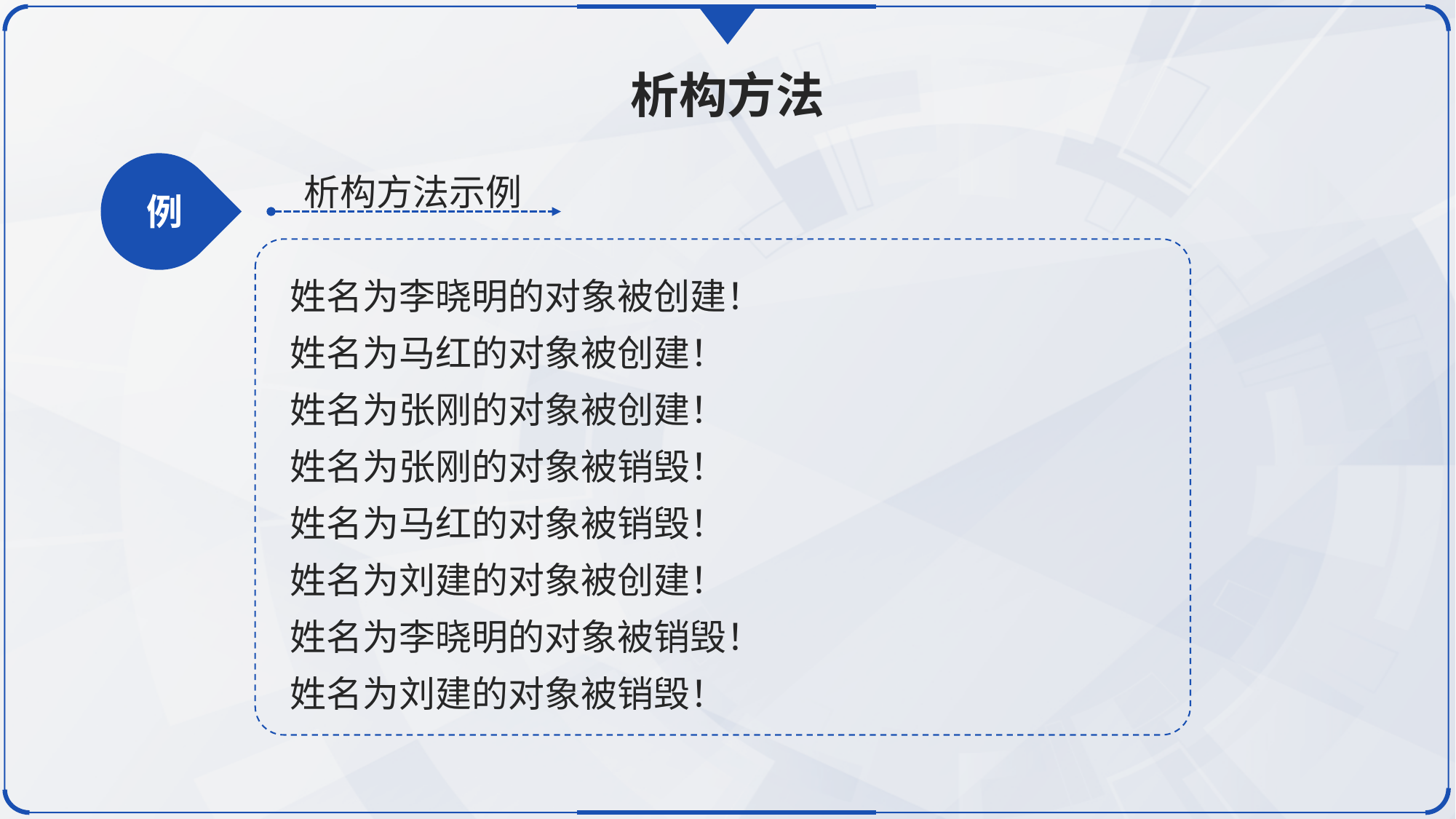

析构方法
析构方法示例

例

姓名为李晓明的对象被创建！
姓名为马红的对象被创建！
姓名为张刚的对象被创建！
姓名为张刚的对象被销毁！
姓名为马红的对象被销毁！
姓名为刘建的对象被创建！
姓名为李晓明的对象被销毁！
姓名为刘建的对象被销毁！